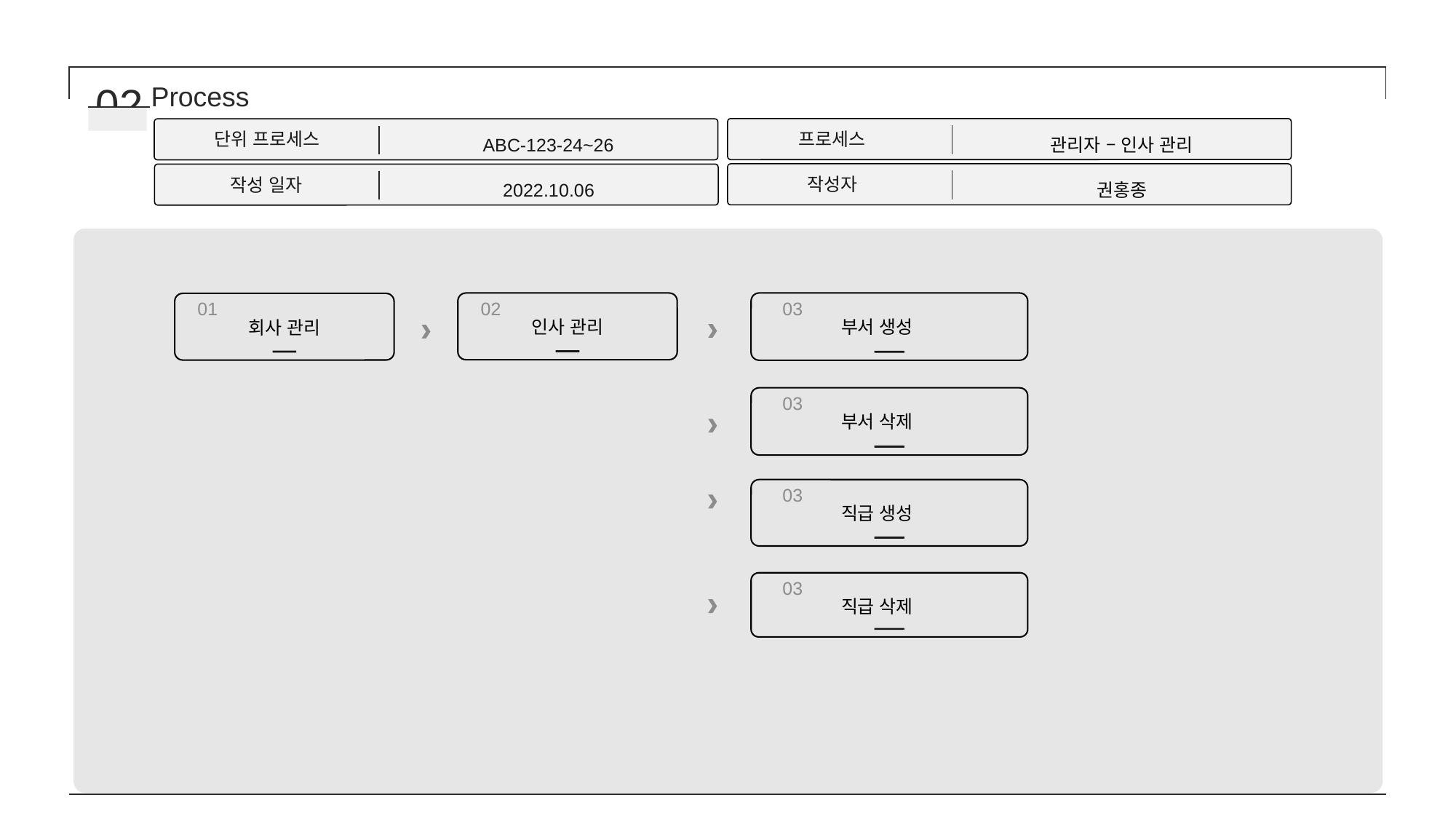

02

Process

프로세스
관리자 – 인사 관리

단위 프로세스
ABC-123-24~26

작성자
권홍종

작성 일자
2022.10.06

02

인사 관리

03

부서 생성

01

회사 관리

03

부서 삭제

03

직급 생성

03

직급 삭제